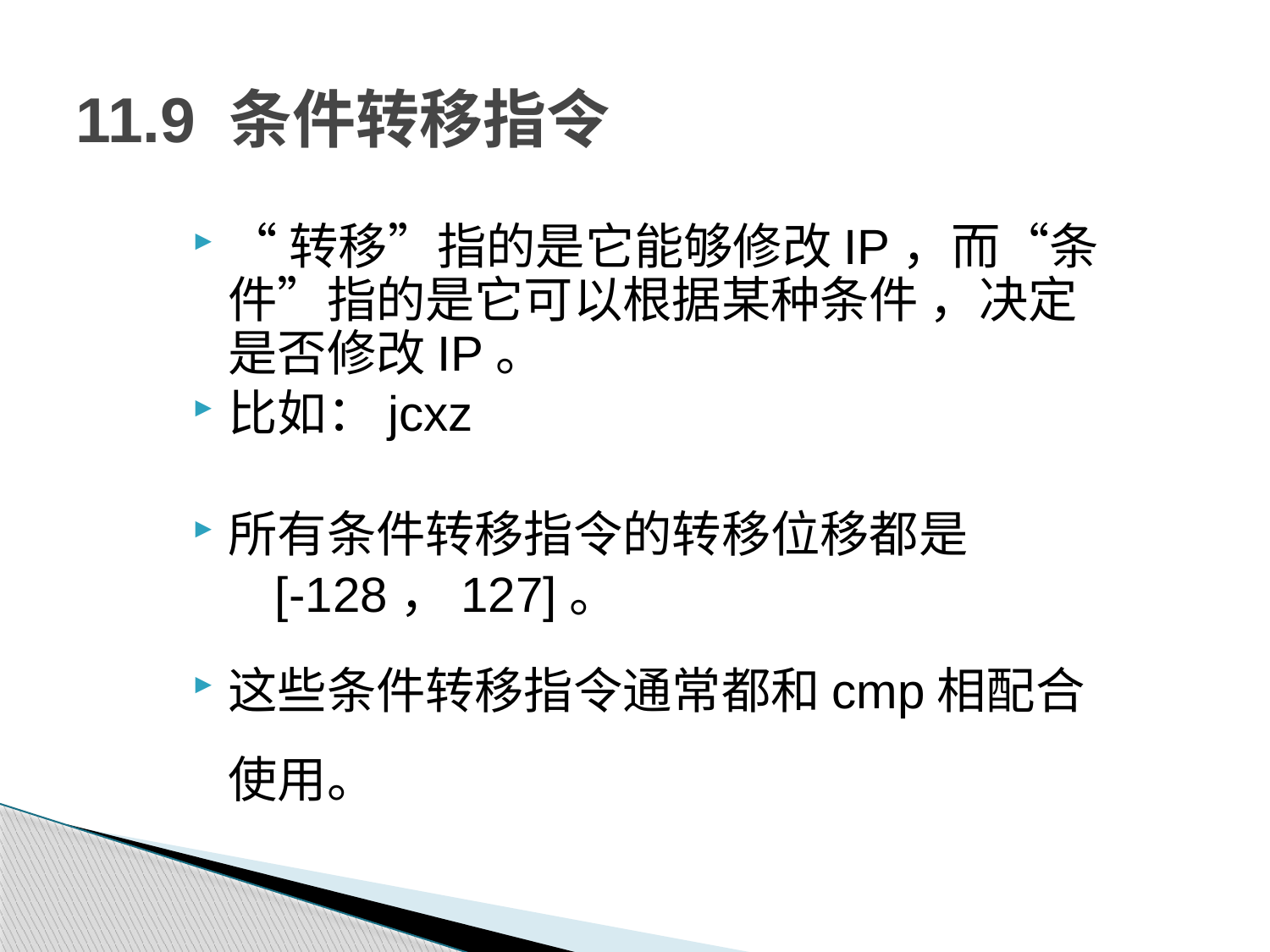

# 11.9 条件转移指令
“转移”指的是它能够修改IP，而“条件”指的是它可以根据某种条件 ，决定是否修改IP。
比如：jcxz

所有条件转移指令的转移位移都是
      [-128，127]。
这些条件转移指令通常都和cmp相配合使用。